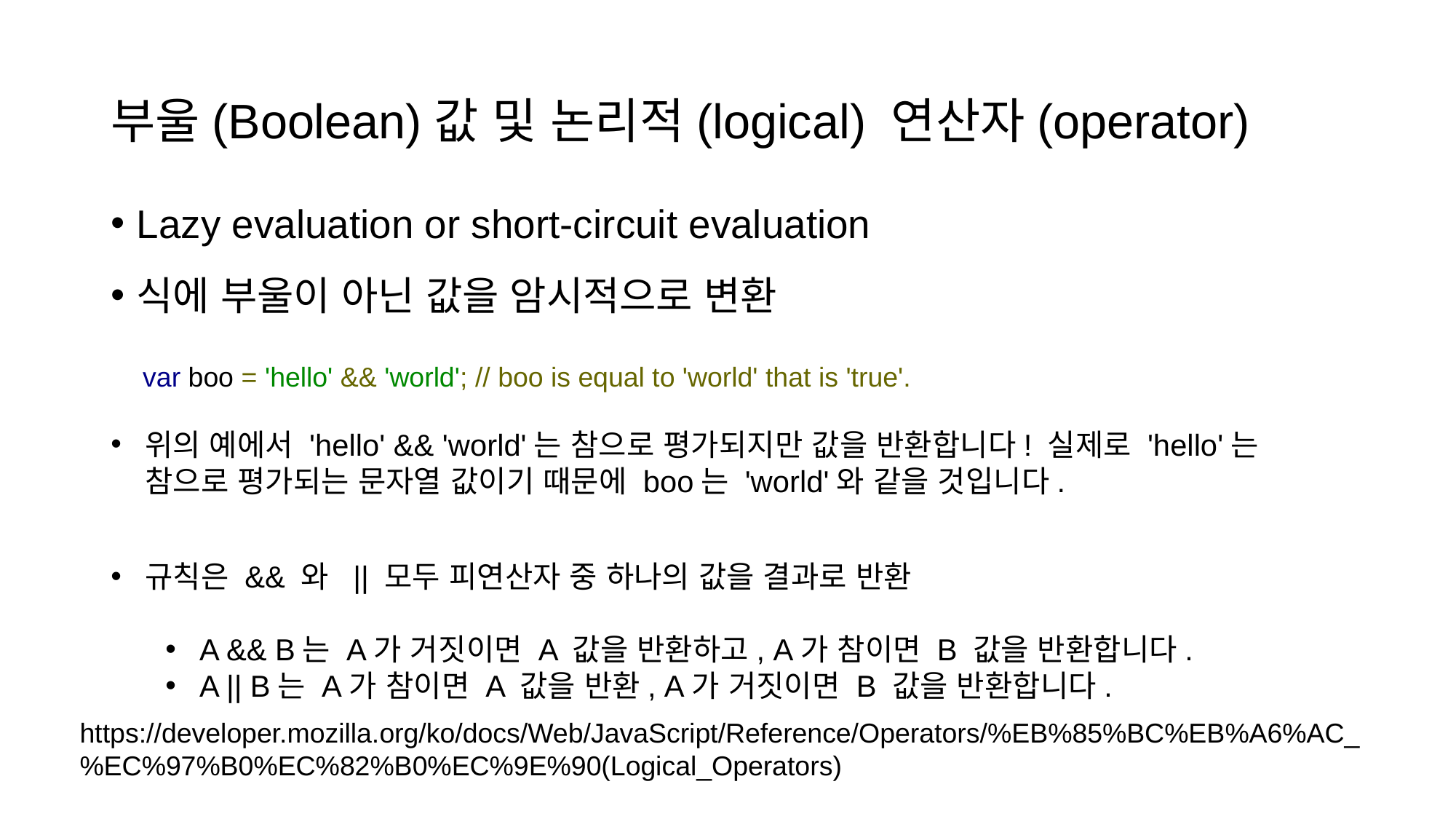

# 부울(Boolean)값 및 논리적(logical) 연산자(operator)
Lazy evaluation or short-circuit evaluation
식에 부울이 아닌 값을 암시적으로 변환

var boo = 'hello' && 'world'; // boo is equal to 'world' that is 'true'.
위의 예에서 'hello' && 'world'는 참으로 평가되지만 값을 반환합니다! 실제로 'hello'는 참으로 평가되는 문자열 값이기 때문에 boo는 'world'와 같을 것입니다.
규칙은 && 와  || 모두 피연산자 중 하나의 값을 결과로 반환

A && B는 A가 거짓이면 A 값을 반환하고, A가 참이면 B 값을 반환합니다.
A || B는 A가 참이면 A 값을 반환, A가 거짓이면 B 값을 반환합니다.
https://developer.mozilla.org/ko/docs/Web/JavaScript/Reference/Operators/%EB%85%BC%EB%A6%AC_%EC%97%B0%EC%82%B0%EC%9E%90(Logical_Operators)